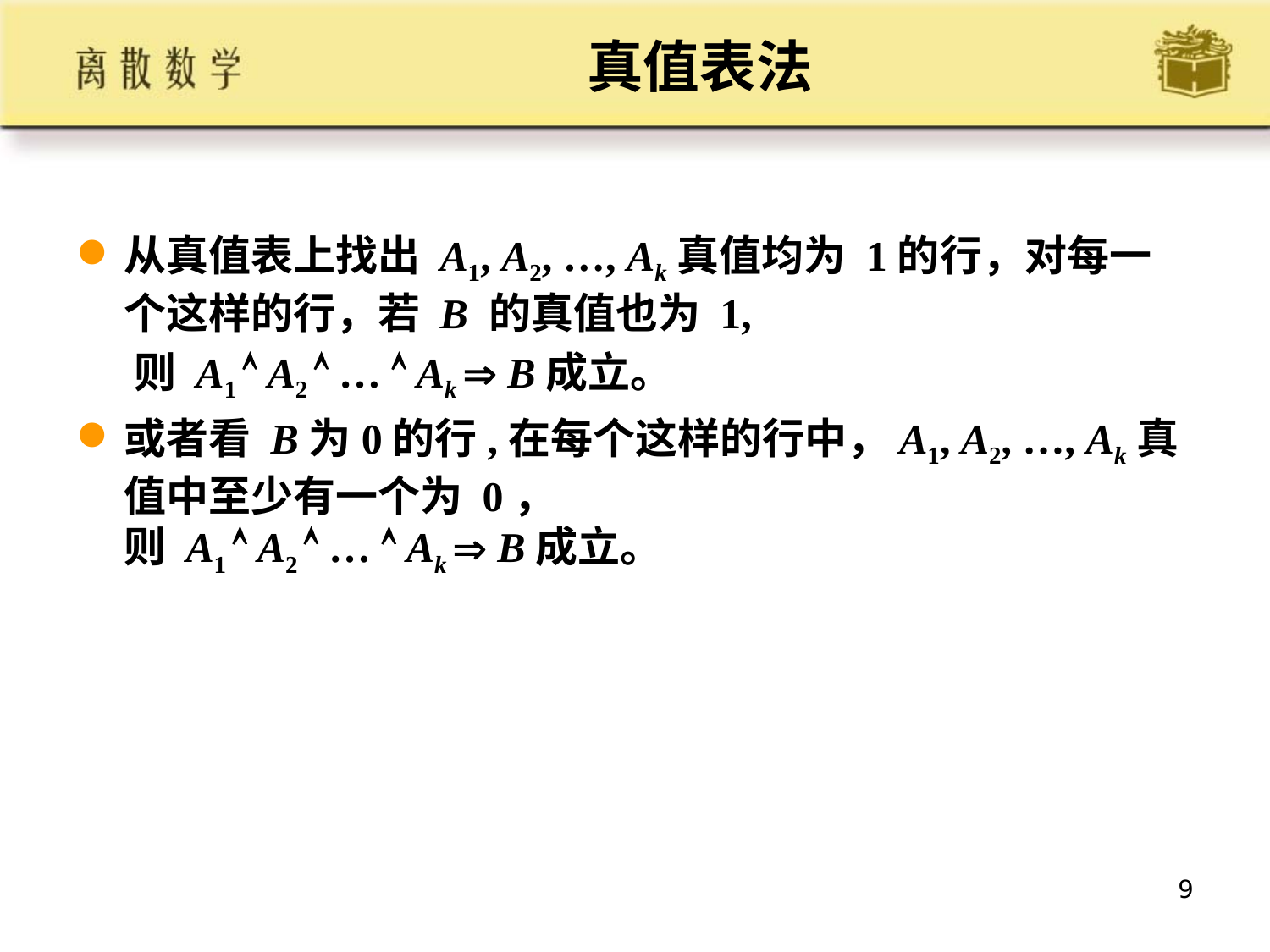

# 真值表法
从真值表上找出 A1, A2, …, Ak真值均为 1的行，对每一个这样的行，若 B 的真值也为 1,
     则 A1 ∧ A2 ∧ … ∧ Ak ⇒ B成立。
或者看 B为0的行,在每个这样的行中，A1, A2, …, Ak真值中至少有一个为 0，
则 A1 ∧ A2 ∧ … ∧ Ak ⇒ B成立。
9